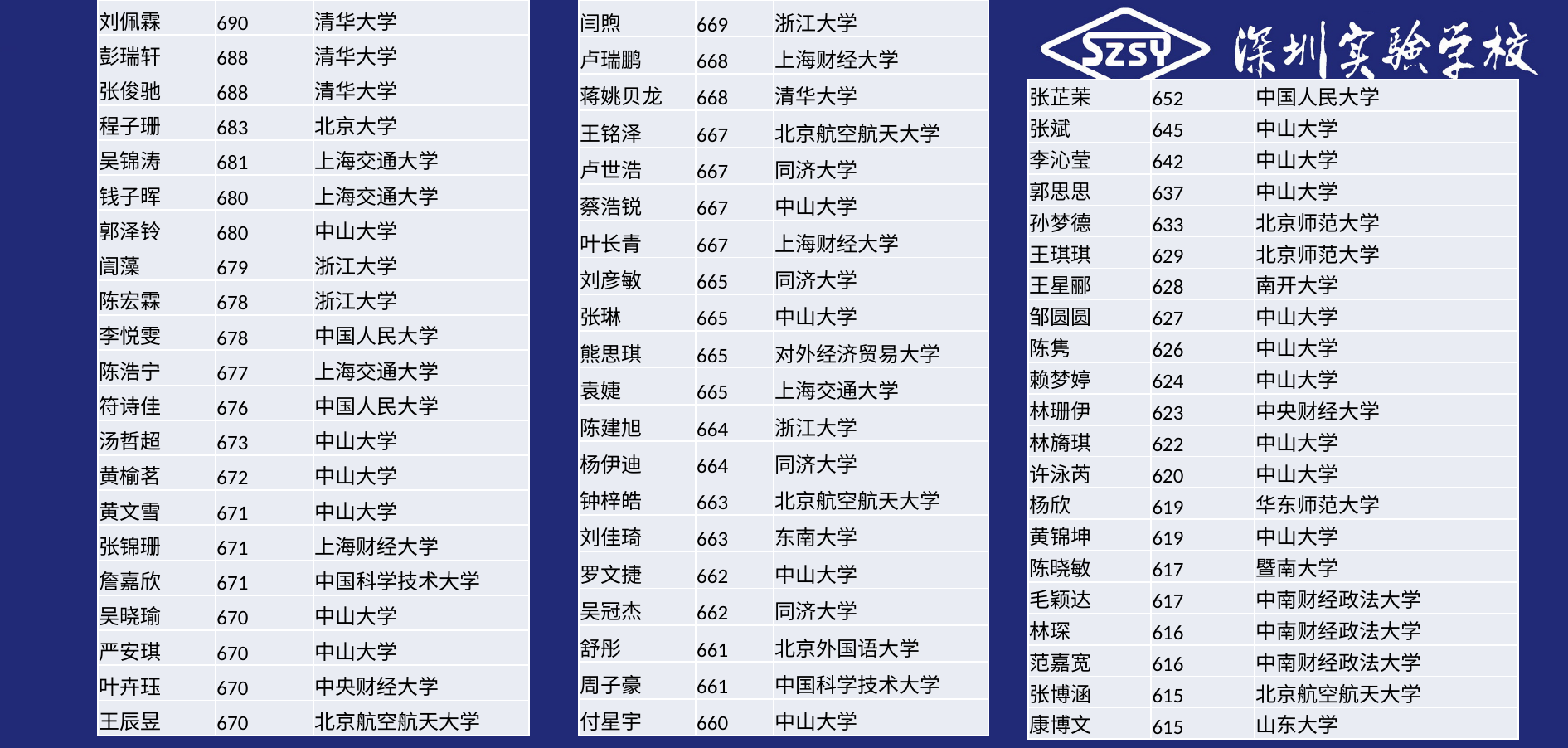

| 闫煦 | 669 | 浙江大学 |
| --- | --- | --- |
| 卢瑞鹏 | 668 | 上海财经大学 |
| 蒋姚贝龙 | 668 | 清华大学 |
| 王铭泽 | 667 | 北京航空航天大学 |
| 卢世浩 | 667 | 同济大学 |
| 蔡浩锐 | 667 | 中山大学 |
| 叶长青 | 667 | 上海财经大学 |
| 刘彦敏 | 665 | 同济大学 |
| 张琳 | 665 | 中山大学 |
| 熊思琪 | 665 | 对外经济贸易大学 |
| 袁婕 | 665 | 上海交通大学 |
| 陈建旭 | 664 | 浙江大学 |
| 杨伊迪 | 664 | 同济大学 |
| 钟梓皓 | 663 | 北京航空航天大学 |
| 刘佳琦 | 663 | 东南大学 |
| 罗文捷 | 662 | 中山大学 |
| 吴冠杰 | 662 | 同济大学 |
| 舒彤 | 661 | 北京外国语大学 |
| 周子豪 | 661 | 中国科学技术大学 |
| 付星宇 | 660 | 中山大学 |
| 刘佩霖 | 690 | 清华大学 |
| --- | --- | --- |
| 彭瑞轩 | 688 | 清华大学 |
| 张俊驰 | 688 | 清华大学 |
| 程子珊 | 683 | 北京大学 |
| 吴锦涛 | 681 | 上海交通大学 |
| 钱子晖 | 680 | 上海交通大学 |
| 郭泽铃 | 680 | 中山大学 |
| 訚藻 | 679 | 浙江大学 |
| 陈宏霖 | 678 | 浙江大学 |
| 李悦雯 | 678 | 中国人民大学 |
| 陈浩宁 | 677 | 上海交通大学 |
| 符诗佳 | 676 | 中国人民大学 |
| 汤哲超 | 673 | 中山大学 |
| 黄榆茗 | 672 | 中山大学 |
| 黄文雪 | 671 | 中山大学 |
| 张锦珊 | 671 | 上海财经大学 |
| 詹嘉欣 | 671 | 中国科学技术大学 |
| 吴晓瑜 | 670 | 中山大学 |
| 严安琪 | 670 | 中山大学 |
| 叶卉珏 | 670 | 中央财经大学 |
| 王辰昱 | 670 | 北京航空航天大学 |
| 张芷茉 | 652 | 中国人民大学 |
| --- | --- | --- |
| 张斌 | 645 | 中山大学 |
| 李沁莹 | 642 | 中山大学 |
| 郭思思 | 637 | 中山大学 |
| 孙梦德 | 633 | 北京师范大学 |
| 王琪琪 | 629 | 北京师范大学 |
| 王星郦 | 628 | 南开大学 |
| 邹圆圆 | 627 | 中山大学 |
| 陈隽 | 626 | 中山大学 |
| 赖梦婷 | 624 | 中山大学 |
| 林珊伊 | 623 | 中央财经大学 |
| 林旖琪 | 622 | 中山大学 |
| 许泳芮 | 620 | 中山大学 |
| 杨欣 | 619 | 华东师范大学 |
| 黄锦坤 | 619 | 中山大学 |
| 陈晓敏 | 617 | 暨南大学 |
| 毛颖达 | 617 | 中南财经政法大学 |
| 林琛 | 616 | 中南财经政法大学 |
| 范嘉宽 | 616 | 中南财经政法大学 |
| 张博涵 | 615 | 北京航空航天大学 |
| 康博文 | 615 | 山东大学 |